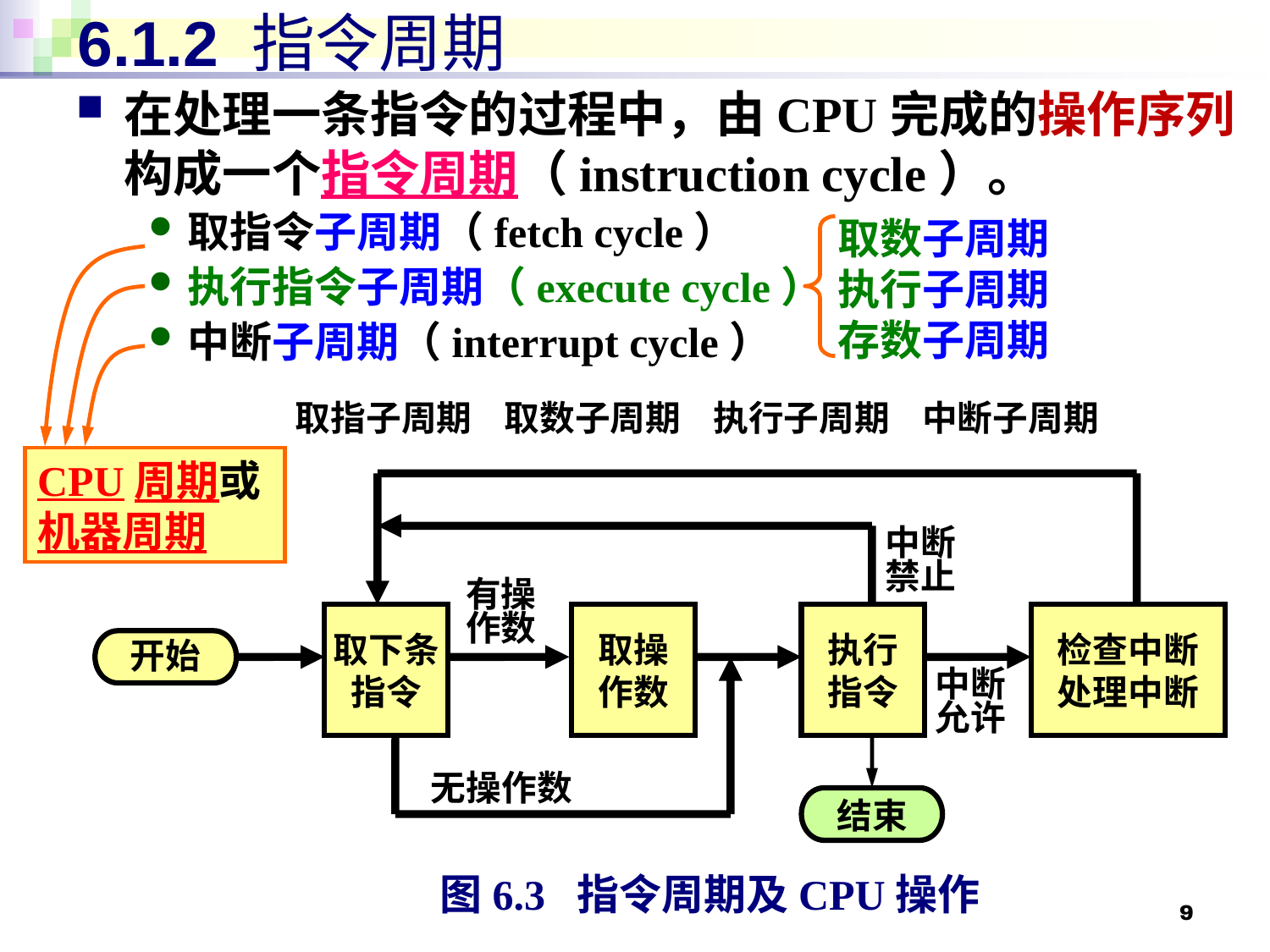

# 6.1.2 指令周期
在处理一条指令的过程中，由CPU完成的操作序列构成一个指令周期（instruction cycle）。
取指令子周期（fetch cycle）
执行指令子周期（execute cycle）
中断子周期（interrupt cycle）
取数子周期
执行子周期
存数子周期

取指子周期    取数子周期    执行子周期    中断子周期

中断
禁止

有操
作数
取下条
指令
取操作数
执行
指令
检查中断
处理中断

开始

中断
允许

无操作数

结束

图6.3  指令周期及CPU操作
CPU周期或
机器周期
9